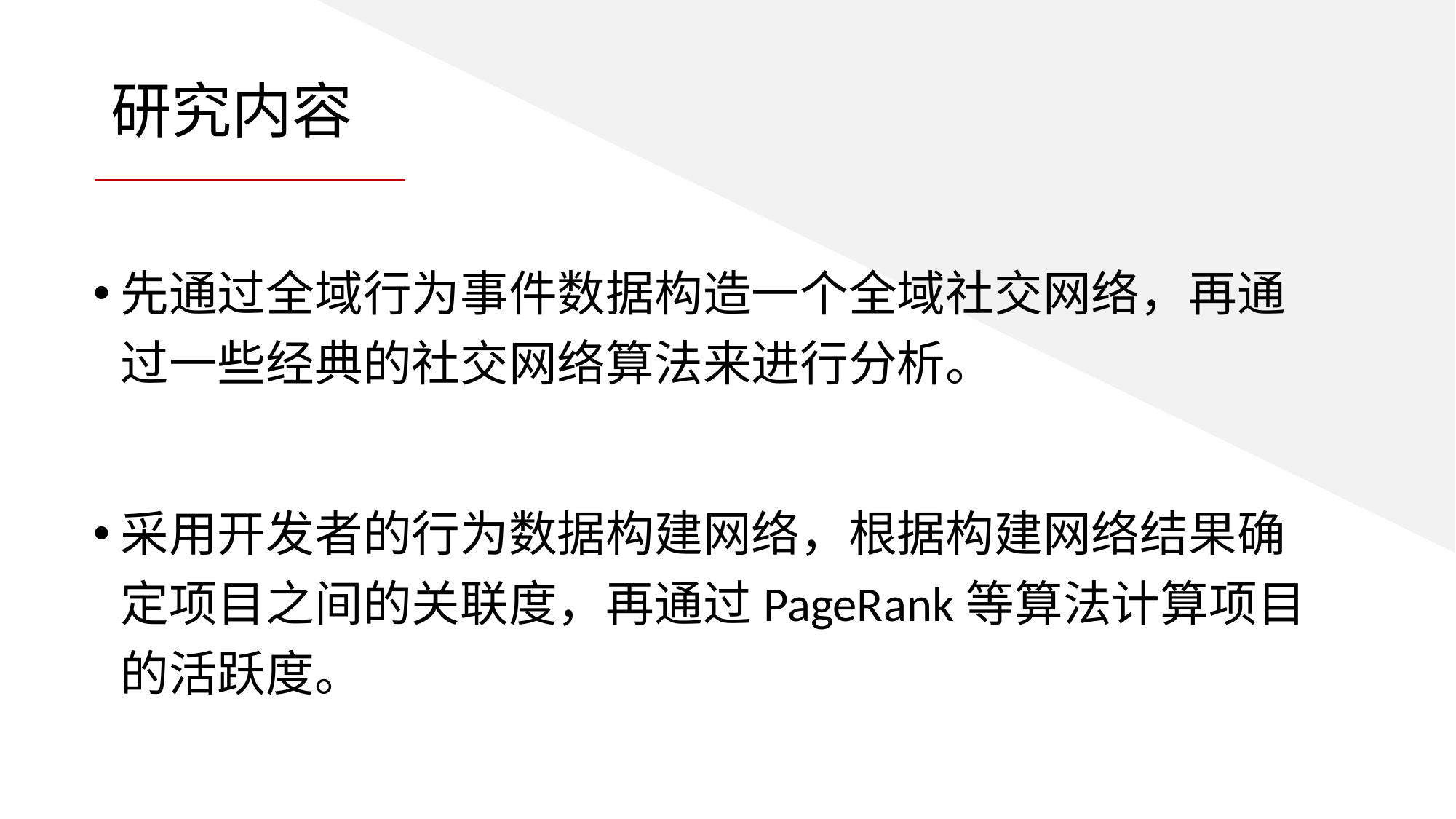

# 研究内容

先通过全域行为事件数据构造一个全域社交网络，再通过一些经典的社交网络算法来进行分析。

采用开发者的行为数据构建网络，根据构建网络结果确定项目之间的关联度，再通过PageRank等算法计算项目的活跃度。